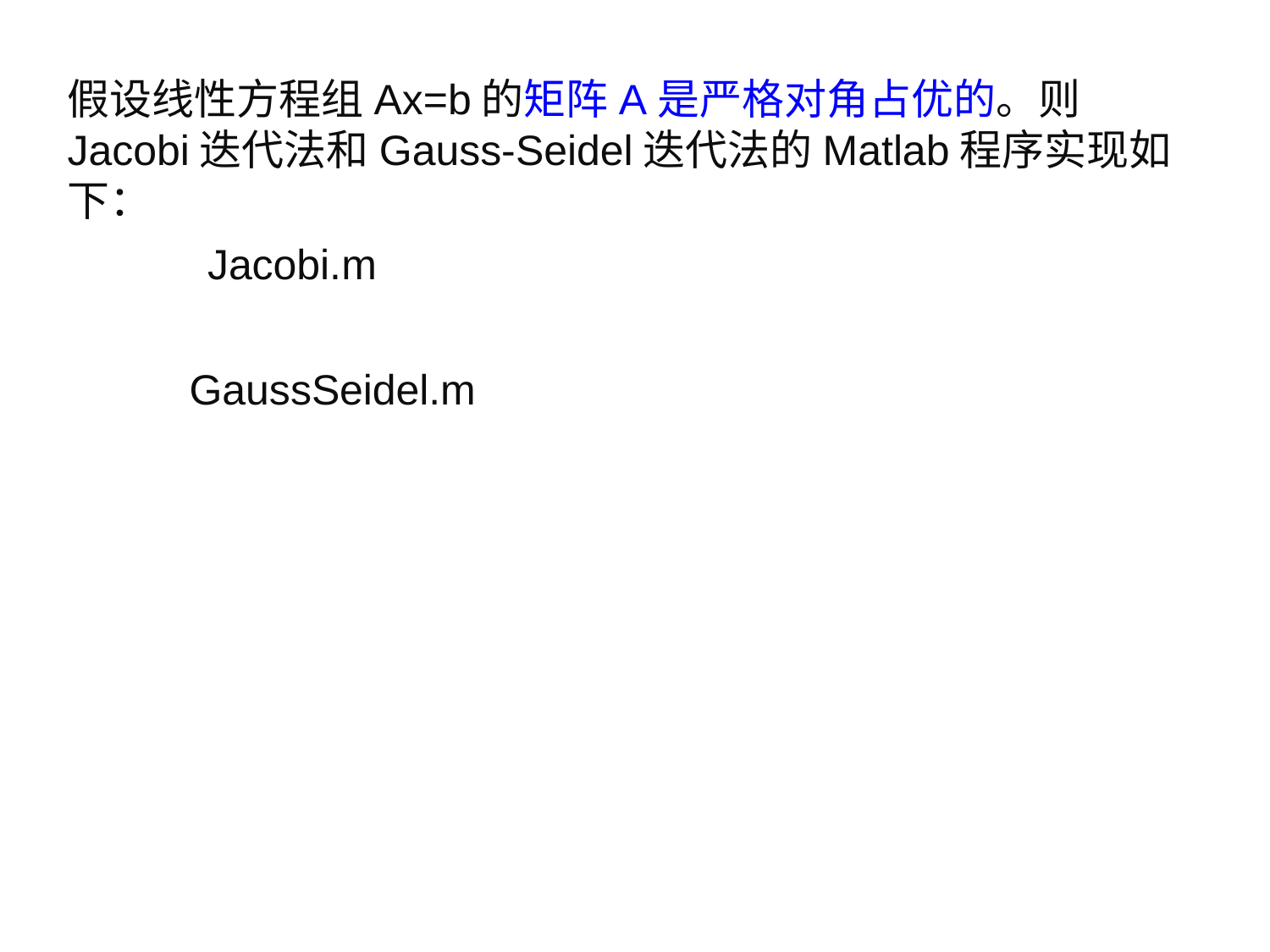

假设线性方程组Ax=b的矩阵A是严格对角占优的。则Jacobi迭代法和Gauss-Seidel迭代法的Matlab程序实现如下：
Jacobi.m
GaussSeidel.m